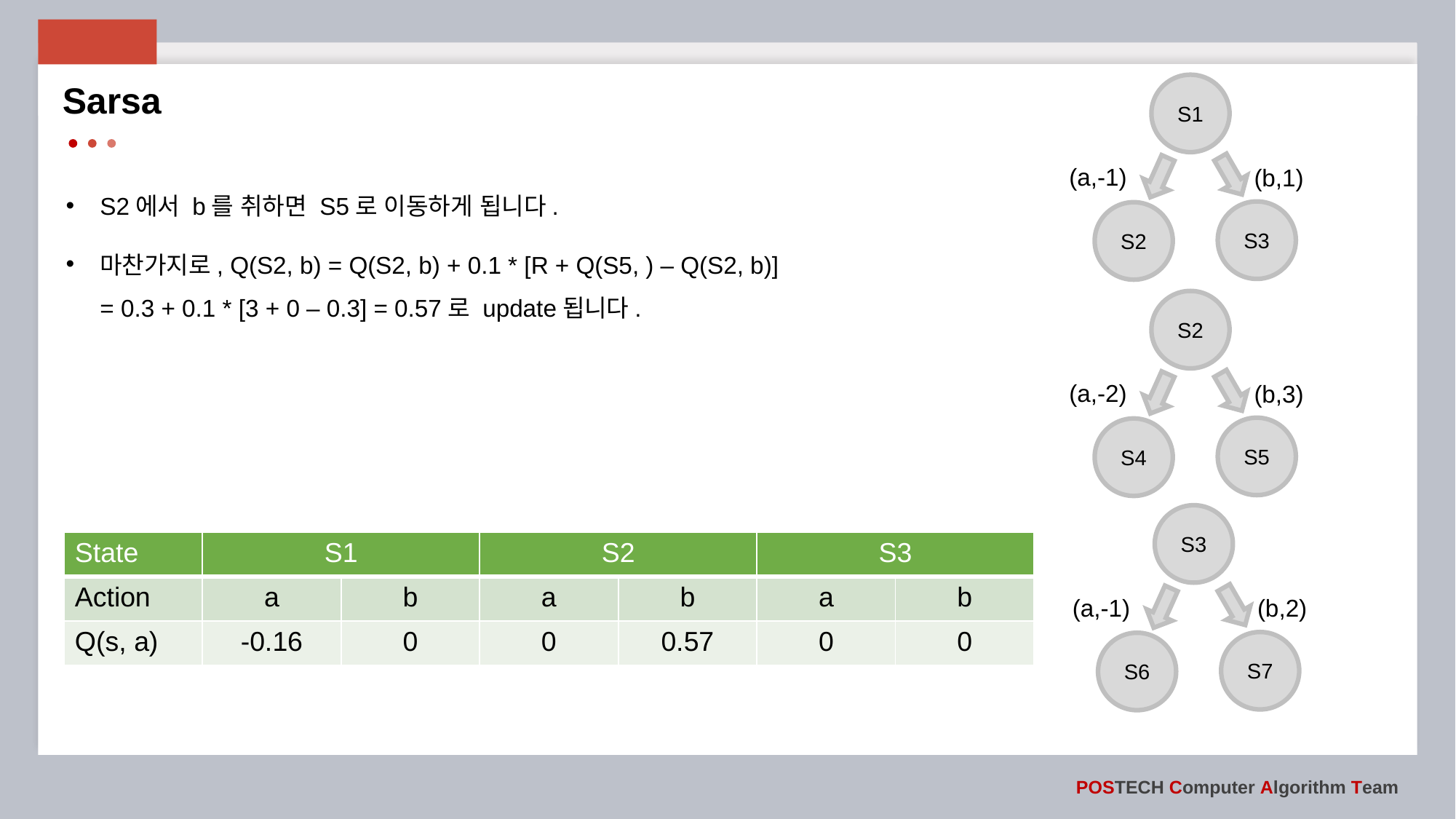

S1
Sarsa
(a,-1)
(b,1)

S2에서 b를 취하면 S5로 이동하게 됩니다.
마찬가지로, Q(S2, b) = Q(S2, b) + 0.1 * [R + Q(S5, ) – Q(S2, b)]
= 0.3 + 0.1 * [3 + 0 – 0.3] = 0.57로 update됩니다.
S3
S2
S2
(a,-2)
(b,3)

S5
S4
S3
| State | S1 |  | S2 |  | S3 |  |
| --- | --- | --- | --- | --- | --- | --- |
| Action | a | b | a | b | a | b |
| Q(s, a) | -0.16 | 0 | 0 | 0.57 | 0 | 0 |
(a,-1)
(b,2)

S7
S6